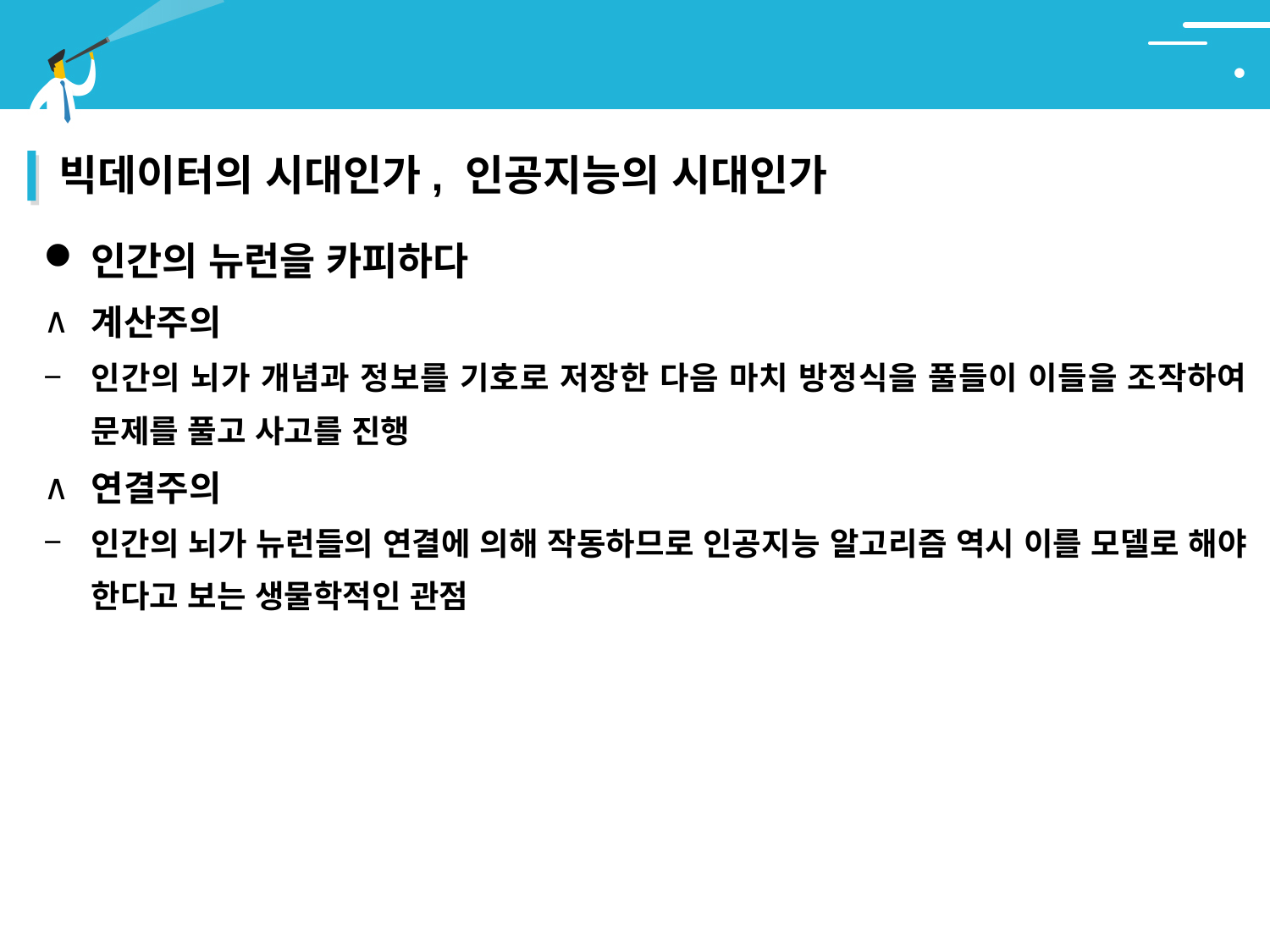

# 7. Others
빅데이터의 시대인가, 인공지능의 시대인가

인간의 뉴런을 카피하다
계산주의
인간의 뇌가 개념과 정보를 기호로 저장한 다음 마치 방정식을 풀들이 이들을 조작하여 문제를 풀고 사고를 진행
연결주의
인간의 뇌가 뉴런들의 연결에 의해 작동하므로 인공지능 알고리즘 역시 이를 모델로 해야 한다고 보는 생물학적인 관점